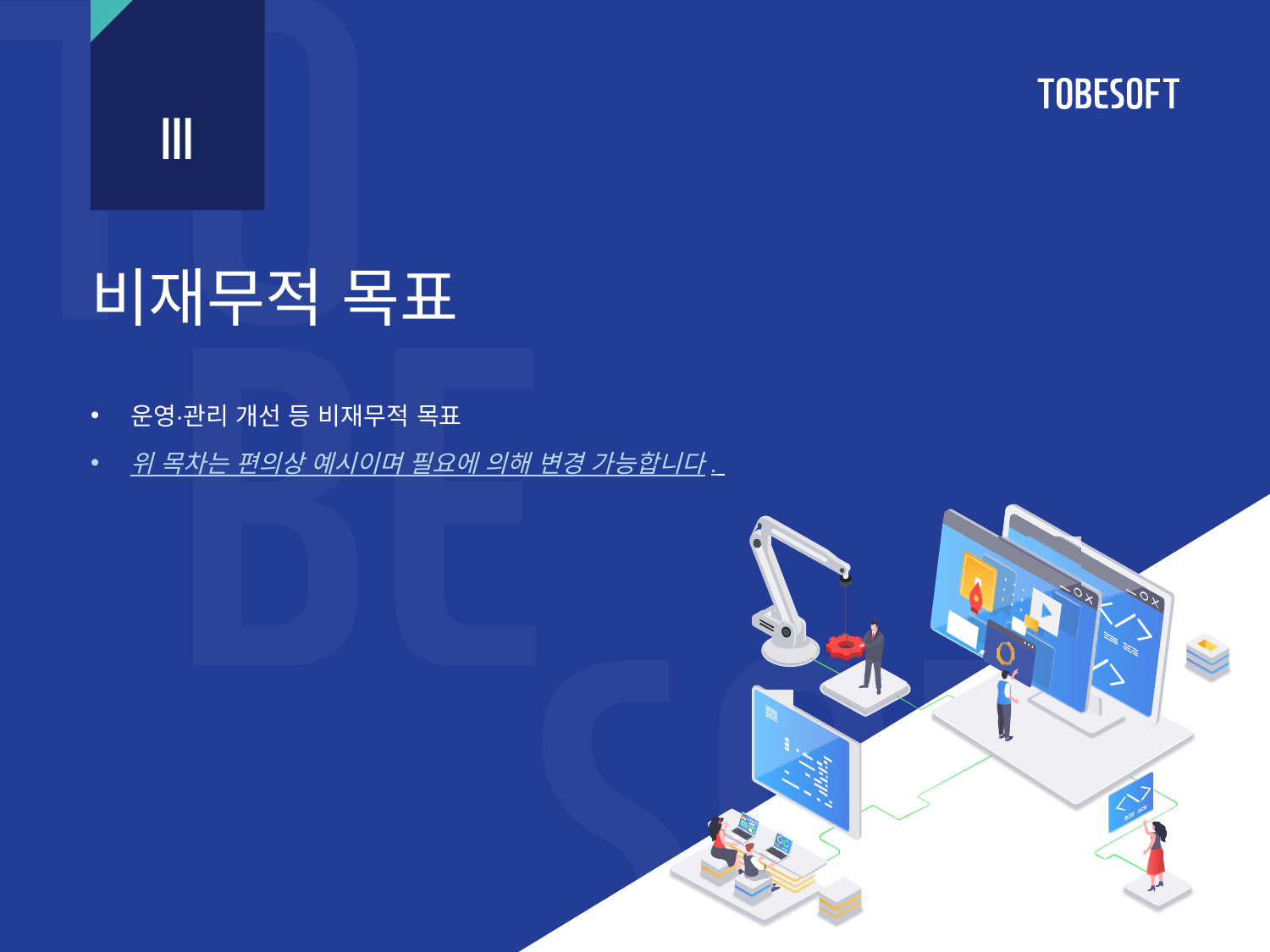

Ⅲ
# 비재무적 목표
운영∙관리 개선 등 비재무적 목표
위 목차는 편의상 예시이며 필요에 의해 변경 가능합니다.